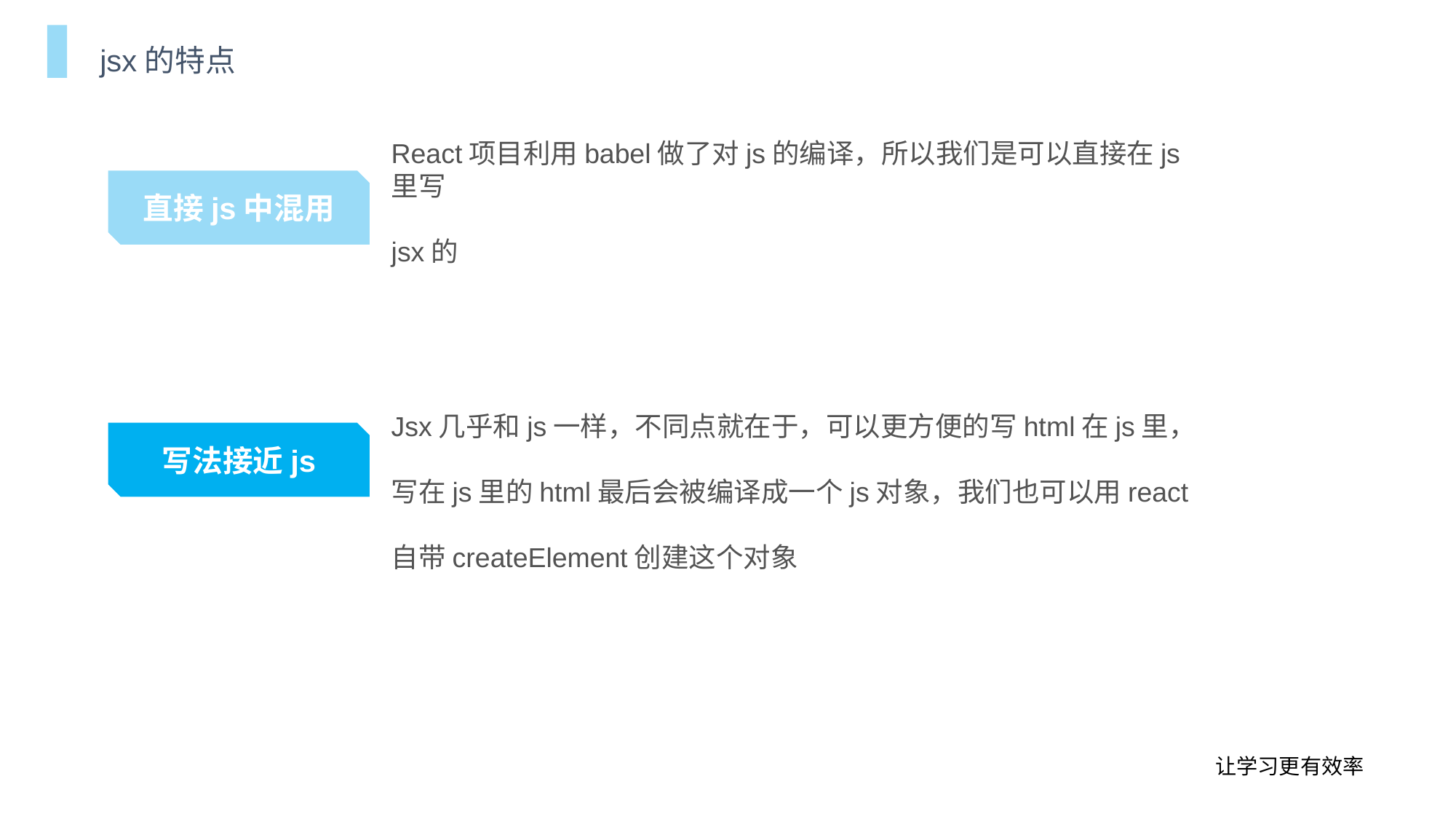

jsx的特点

直接js中混用
React项目利用babel做了对js的编译，所以我们是可以直接在js里写

jsx的

写法接近js
Jsx几乎和js一样，不同点就在于，可以更方便的写html在js里，写在js里的html最后会被编译成一个js对象，我们也可以用react自带createElement创建这个对象